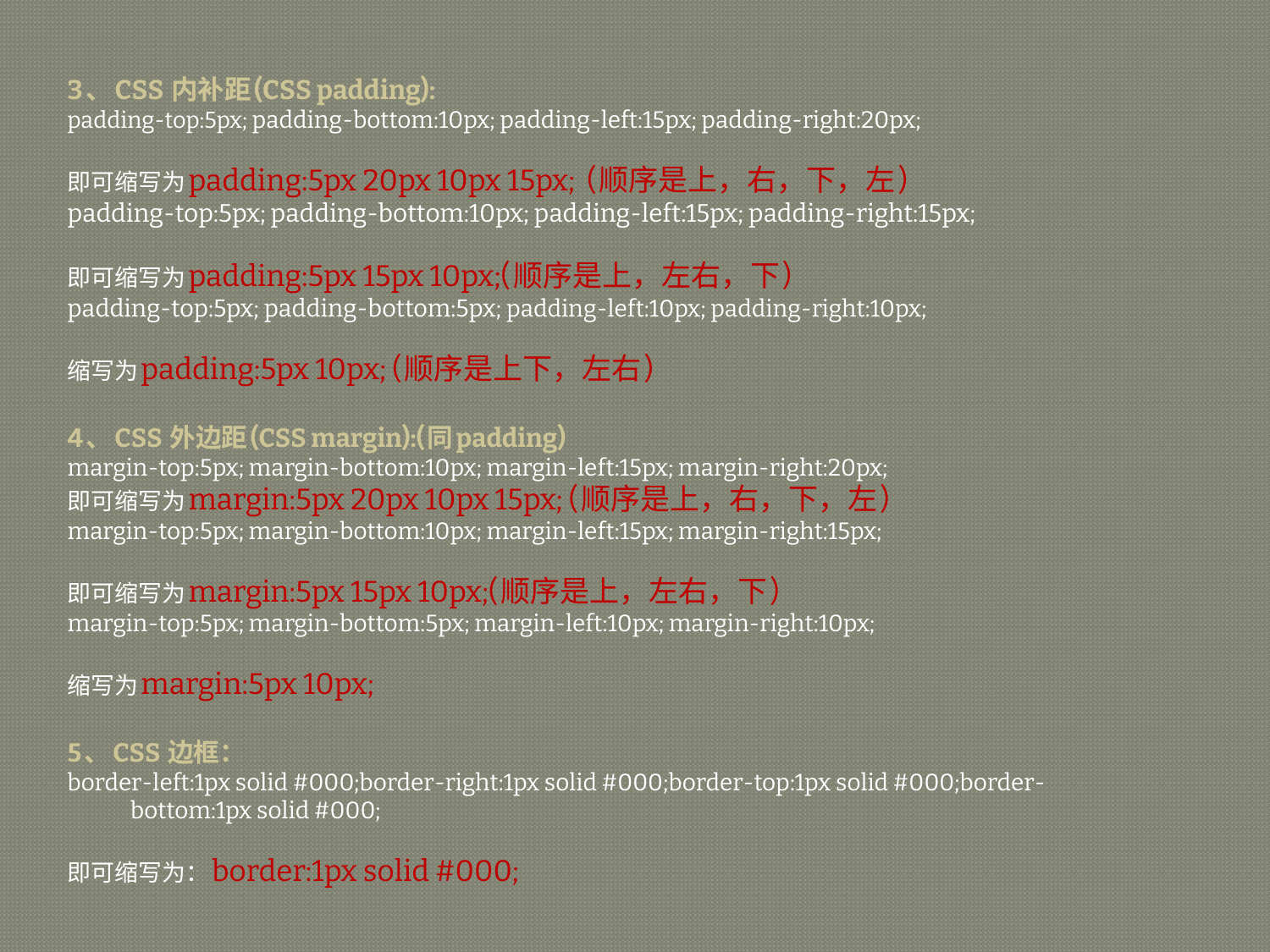

3、CSS 内补距(CSS padding):
padding-top:5px; padding-bottom:10px; padding-left:15px; padding-right:20px;

即可缩写为padding:5px 20px 10px 15px;  (顺序是上，右，下，左)
padding-top:5px; padding-bottom:10px; padding-left:15px; padding-right:15px;

即可缩写为padding:5px 15px 10px;(顺序是上，左右，下)
padding-top:5px; padding-bottom:5px; padding-left:10px; padding-right:10px;

缩写为padding:5px 10px; (顺序是上下，左右)

4、CSS 外边距(CSS margin):(同padding)
margin-top:5px; margin-bottom:10px; margin-left:15px; margin-right:20px;
即可缩写为margin:5px 20px 10px 15px; (顺序是上，右，下，左)
margin-top:5px; margin-bottom:10px; margin-left:15px; margin-right:15px;

即可缩写为margin:5px 15px 10px;(顺序是上，左右，下)
margin-top:5px; margin-bottom:5px; margin-left:10px; margin-right:10px;

缩写为margin:5px 10px;

5、CSS 边框：
border-left:1px solid #000;border-right:1px solid #000;border-top:1px solid #000;border-bottom:1px solid #000;

即可缩写为：border:1px solid #000;